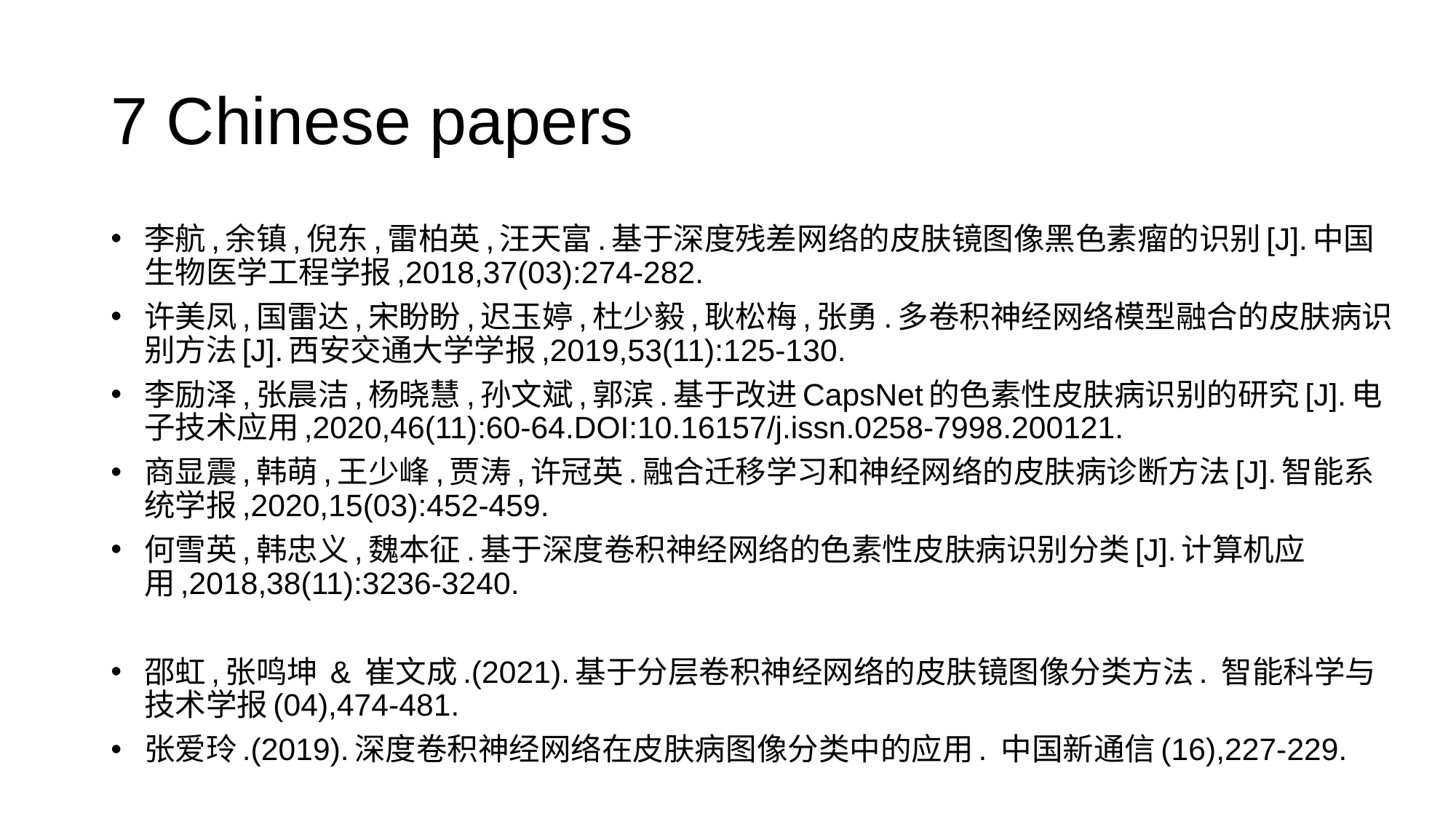

# 7 Chinese papers
李航,余镇,倪东,雷柏英,汪天富.基于深度残差网络的皮肤镜图像黑色素瘤的识别[J].中国生物医学工程学报,2018,37(03):274-282.
许美凤,国雷达,宋盼盼,迟玉婷,杜少毅,耿松梅,张勇.多卷积神经网络模型融合的皮肤病识别方法[J].西安交通大学学报,2019,53(11):125-130.
李励泽,张晨洁,杨晓慧,孙文斌,郭滨.基于改进CapsNet的色素性皮肤病识别的研究[J].电子技术应用,2020,46(11):60-64.DOI:10.16157/j.issn.0258-7998.200121.
商显震,韩萌,王少峰,贾涛,许冠英.融合迁移学习和神经网络的皮肤病诊断方法[J].智能系统学报,2020,15(03):452-459.
何雪英,韩忠义,魏本征.基于深度卷积神经网络的色素性皮肤病识别分类[J].计算机应用,2018,38(11):3236-3240.

邵虹,张鸣坤 & 崔文成.(2021).基于分层卷积神经网络的皮肤镜图像分类方法. 智能科学与技术学报(04),474-481.
张爱玲.(2019).深度卷积神经网络在皮肤病图像分类中的应用. 中国新通信(16),227-229.